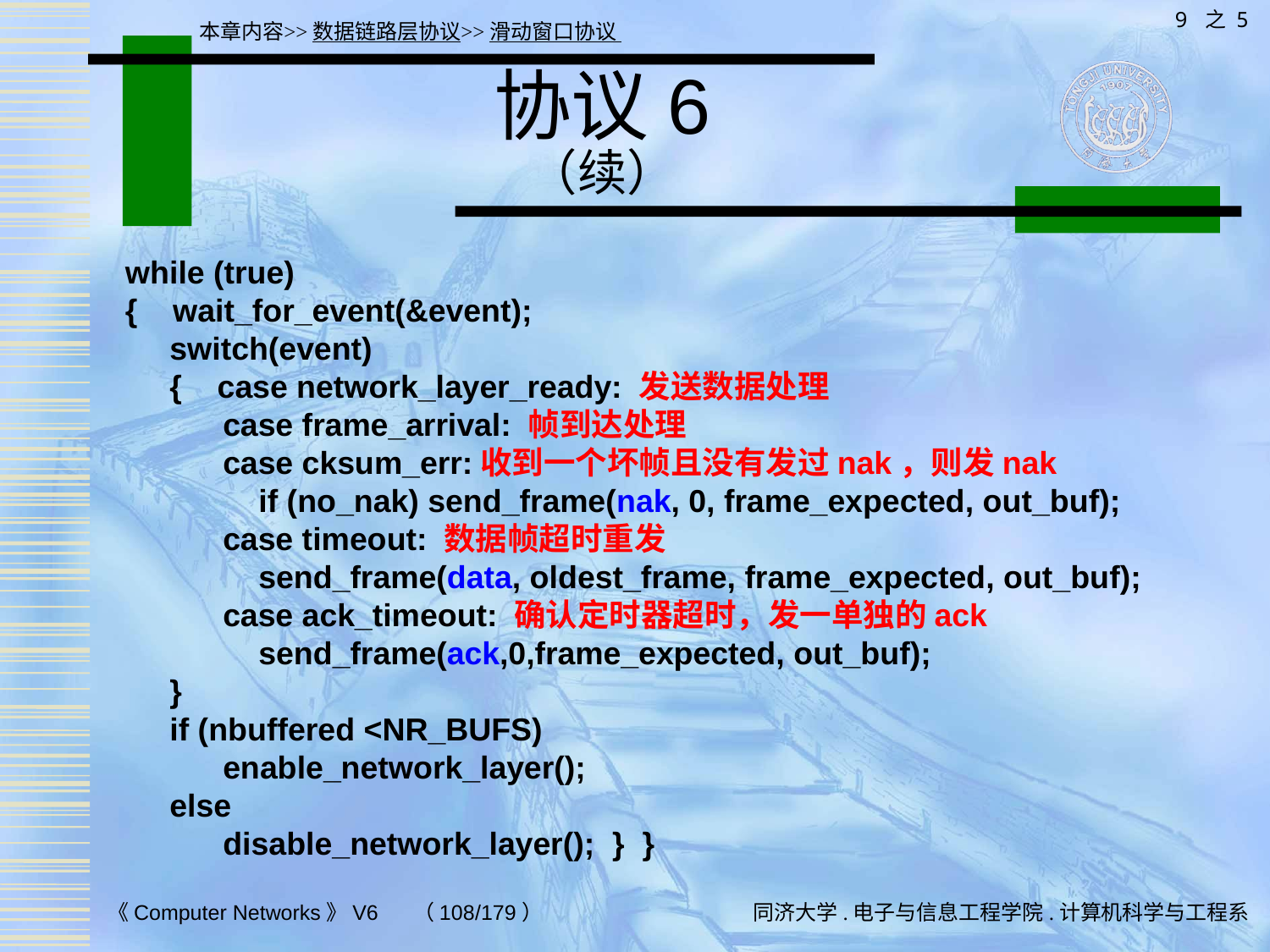

9 之 5
本章内容>>数据链路层协议>>滑动窗口协议
# 协议6 （续）
while (true)
{    wait_for_event(&event);
     switch(event)
     {    case network_layer_ready: 发送数据处理
           case frame_arrival: 帧到达处理
           case cksum_err:收到一个坏帧且没有发过nak，则发nak
               if (no_nak) send_frame(nak, 0, frame_expected, out_buf);
           case timeout: 数据帧超时重发
               send_frame(data, oldest_frame, frame_expected, out_buf);
           case ack_timeout: 确认定时器超时，发一单独的ack
               send_frame(ack,0,frame_expected, out_buf);
     }
     if (nbuffered <NR_BUFS)
           enable_network_layer();
     else
           disable_network_layer();  }  }